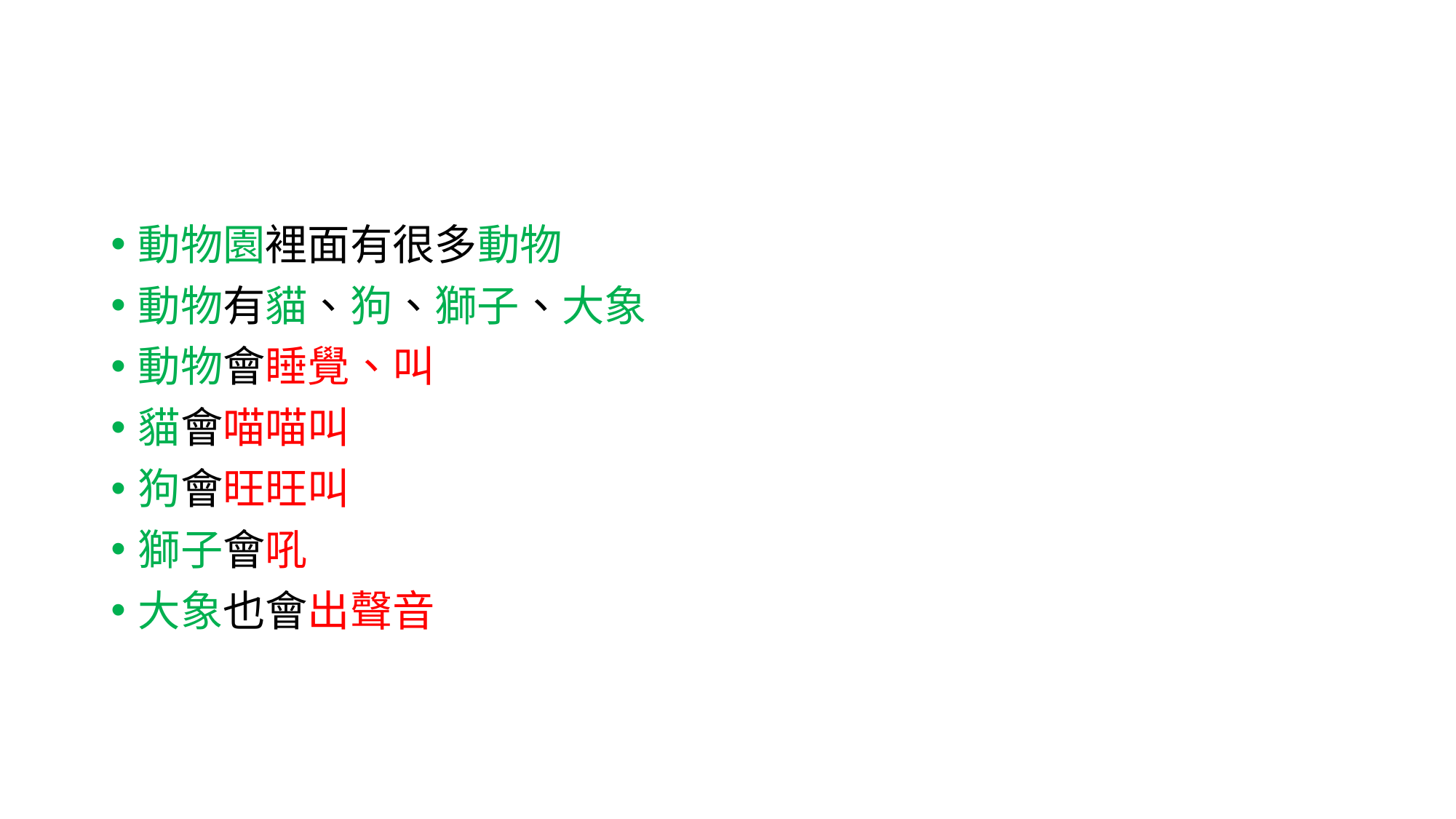

#
動物園裡面有很多動物
動物有貓、狗、獅子、大象
動物會睡覺、叫
貓會喵喵叫
狗會旺旺叫
獅子會吼
大象也會出聲音